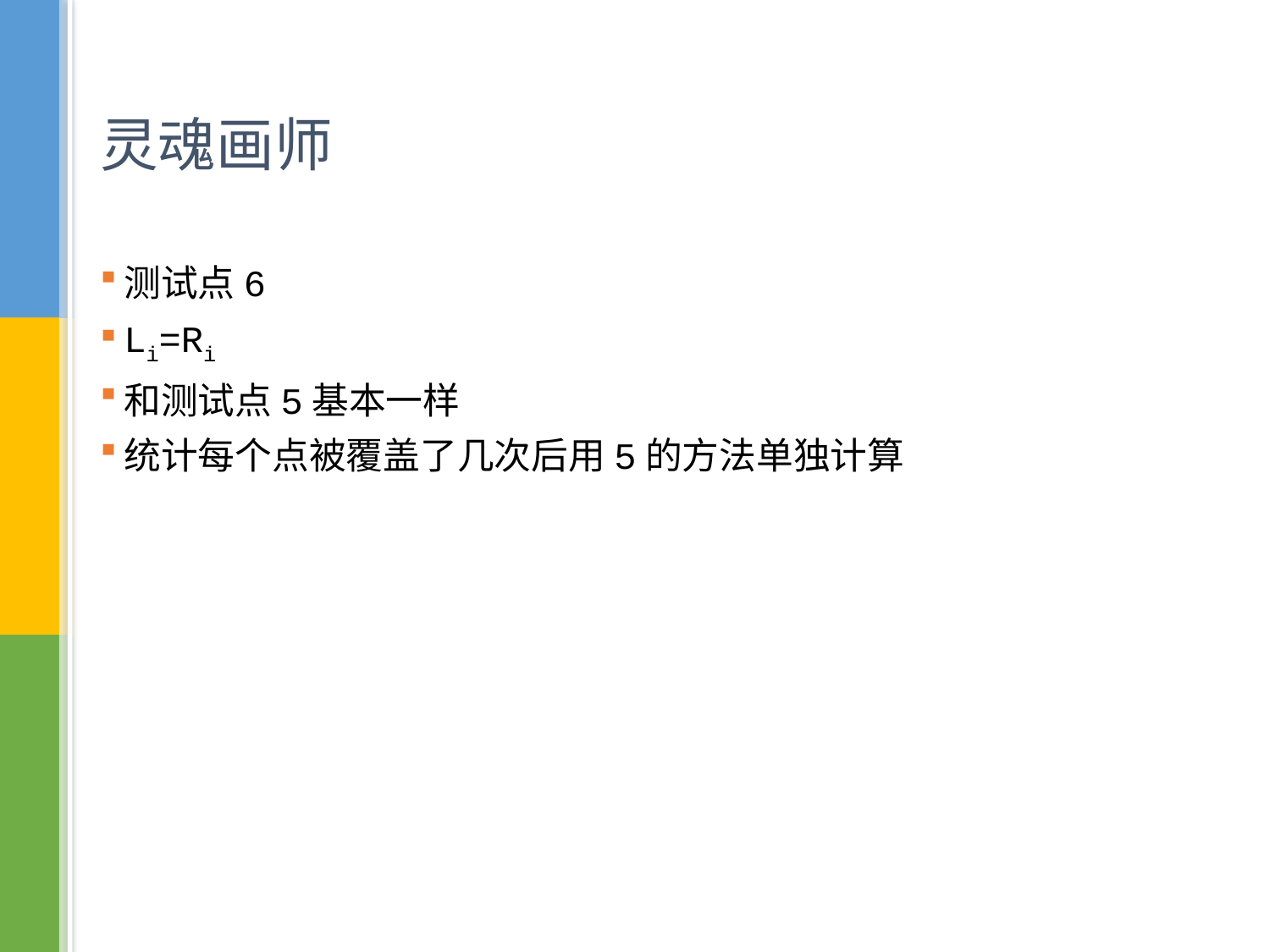

# 灵魂画师
测试点6
Li=Ri
和测试点5基本一样
统计每个点被覆盖了几次后用5的方法单独计算